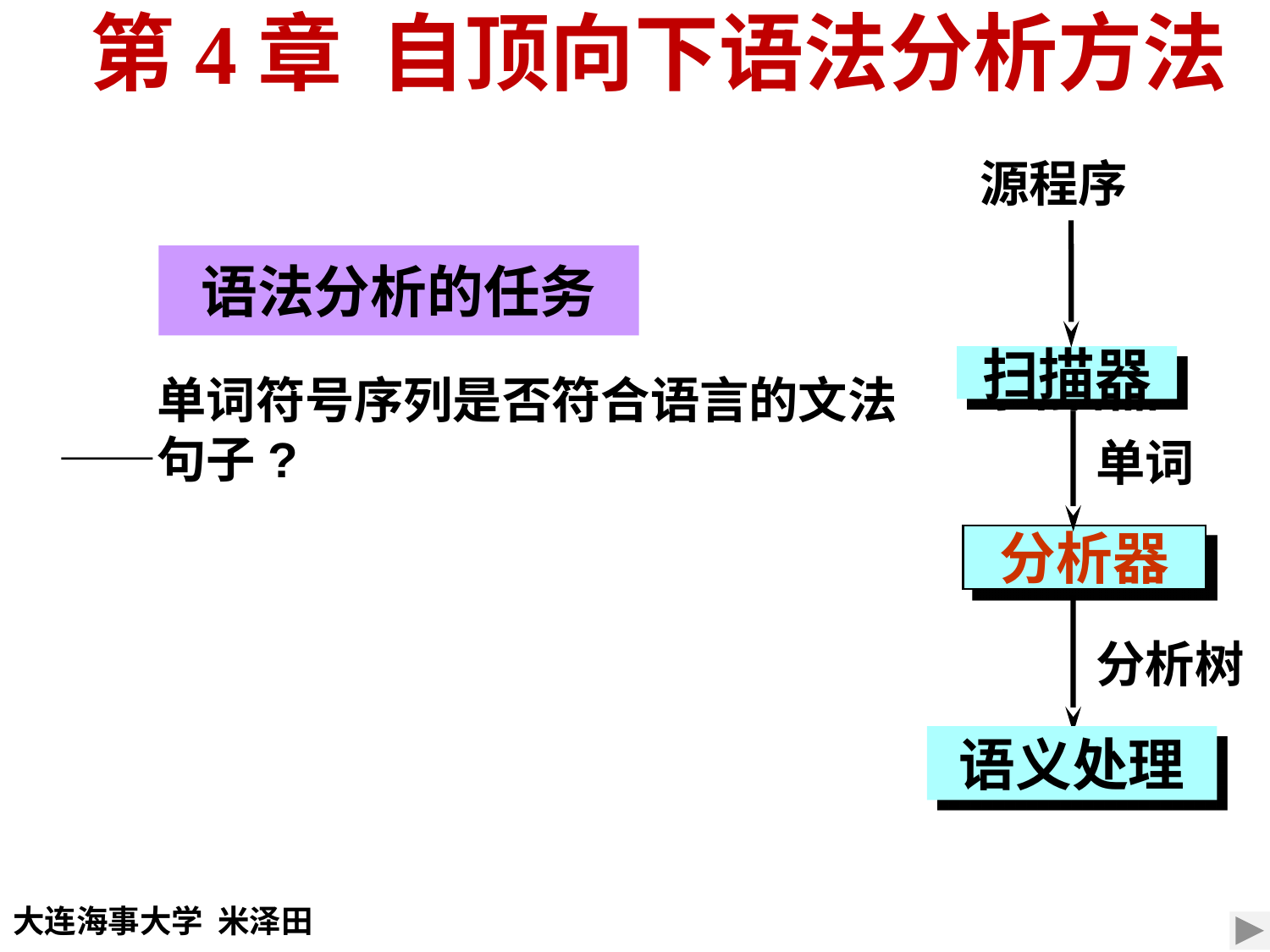

第4章  自顶向下语法分析方法
源程序

扫描器
语义处理
语法分析的任务
检查单词符号序列是否符合语言的文法 ——句子?

单词
分析器

分析树
1
大连海事大学  米泽田